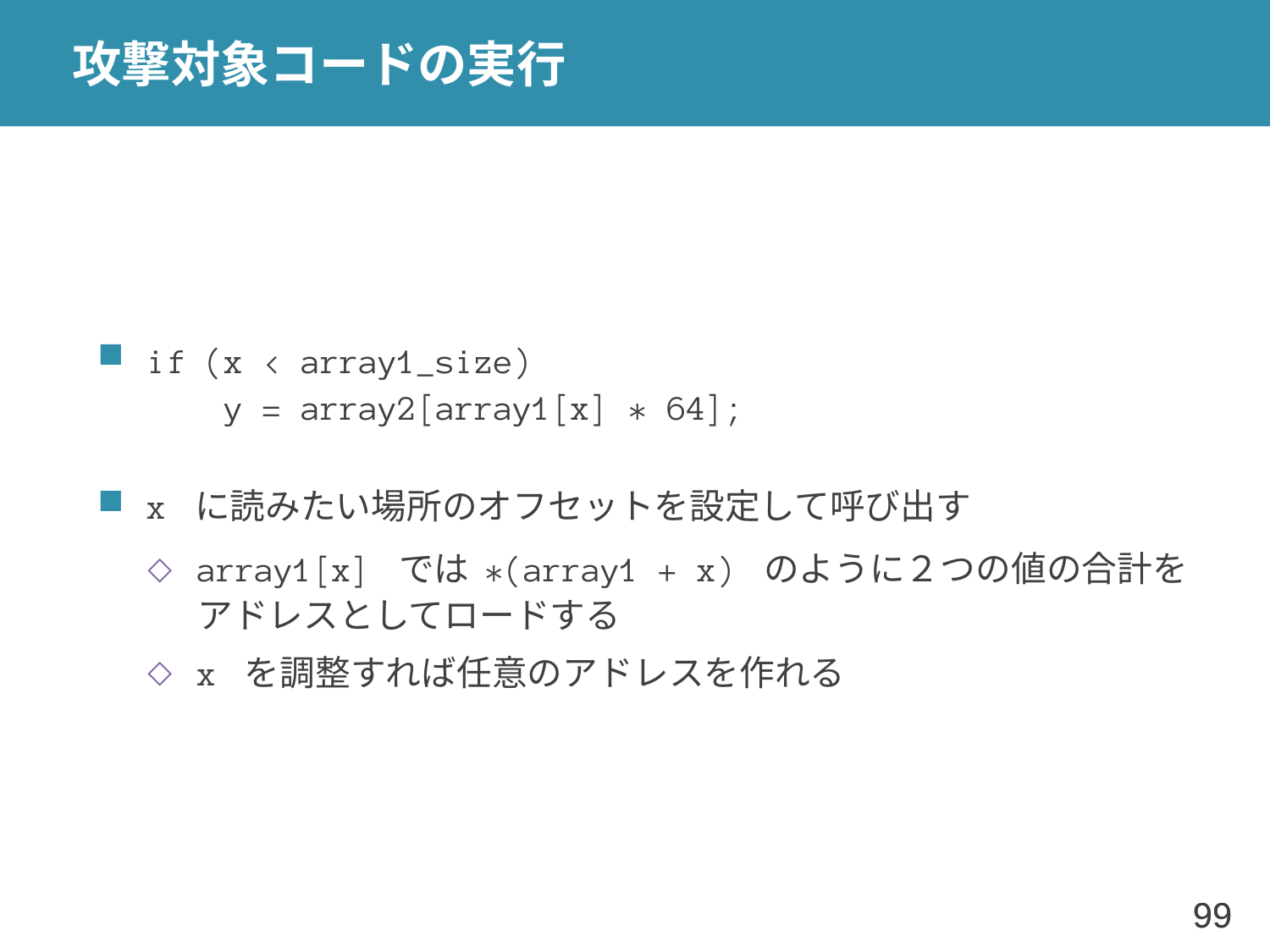

# 攻撃対象コードの実行
if (x < array1_size)
    y = array2[array1[x] * 64];
x に読みたい場所のオフセットを設定して呼び出す
array1[x] では *(array1 + x) のように２つの値の合計をアドレスとしてロードする
x を調整すれば任意のアドレスを作れる